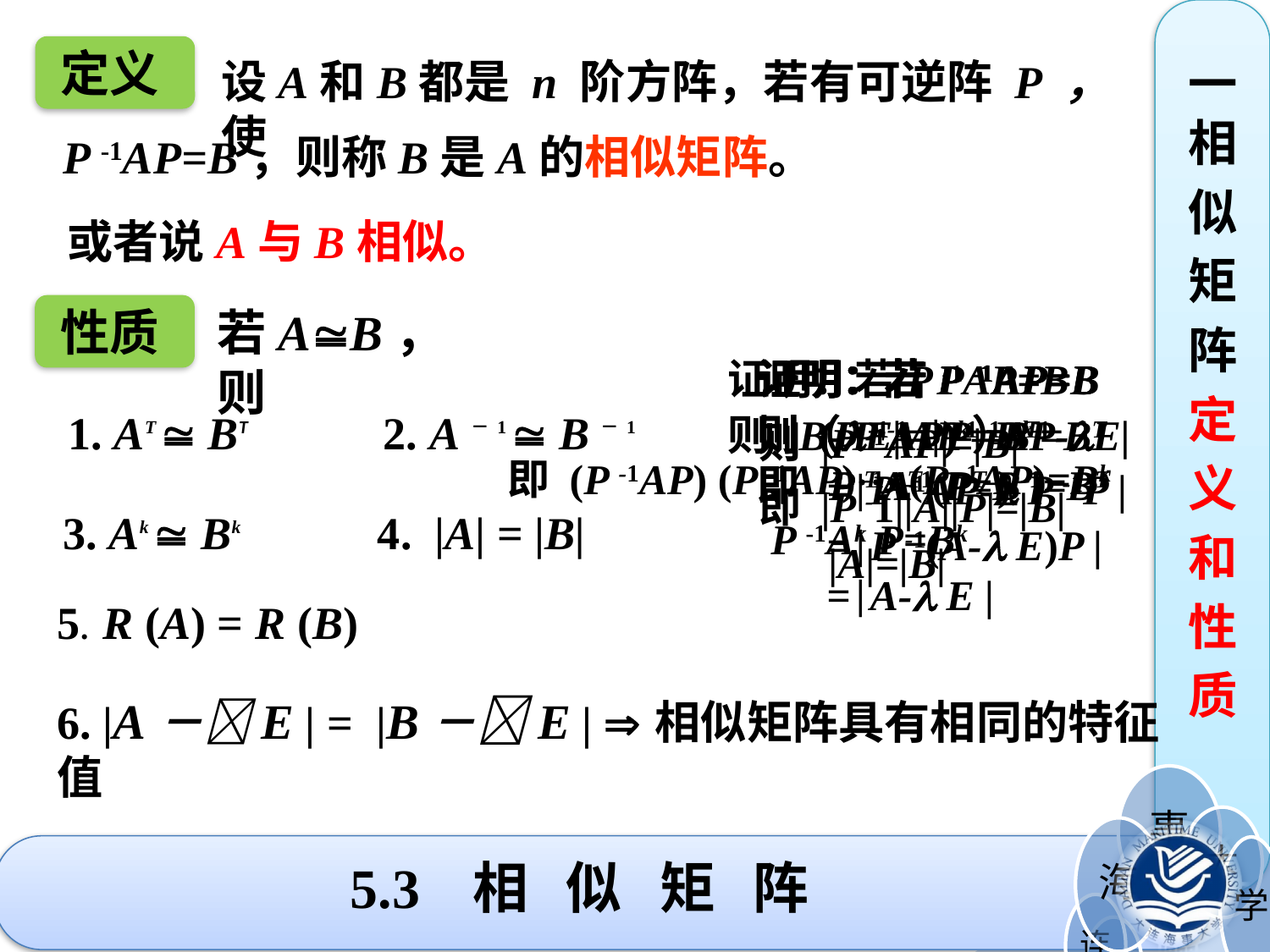

定义
设A和B都是 n 阶方阵，若有可逆阵 P ，使
一相
似
矩
阵
定
义
和
性
质
P -1AP=B，则称B是A的相似矩阵。
或者说A与B相似。

性质
若A≅B，则
证明：若P -1AP=B
证明：若P -1AP=B
证明：若P -1AP=B
证明：若P -1AP=B
证明：若P -1AP=B
2. A－1 ≅ B－1
1. AT ≅ BT
则 |B-λE|=|P -1AP-λE|
则 (P -1AP)k=Bk
则（P -1AP）T=BT
则 (P -1AP)-1=B-1
则 |P -1AP|=|B|
即 (P -1AP) (P -1AP)… (P -1AP)=Bk
即  P -1A-1 P=B-1
即  P TAT (PT ) -1=BT

=|P -1AP-λ P -1P |
即 |P -1||A||P|=|B|
3. Ak ≅ Bk
4.  |A| = |B|
P -1Ak P=Bk
=|P -1(A-λ E)P |
|A|=|B|
=|A-λ E |
5.  R (A) = R (B)
6. |A－λE | =  |B－λE | ⇒ 相似矩阵具有相同的特征值
5.3   相   似   矩   阵